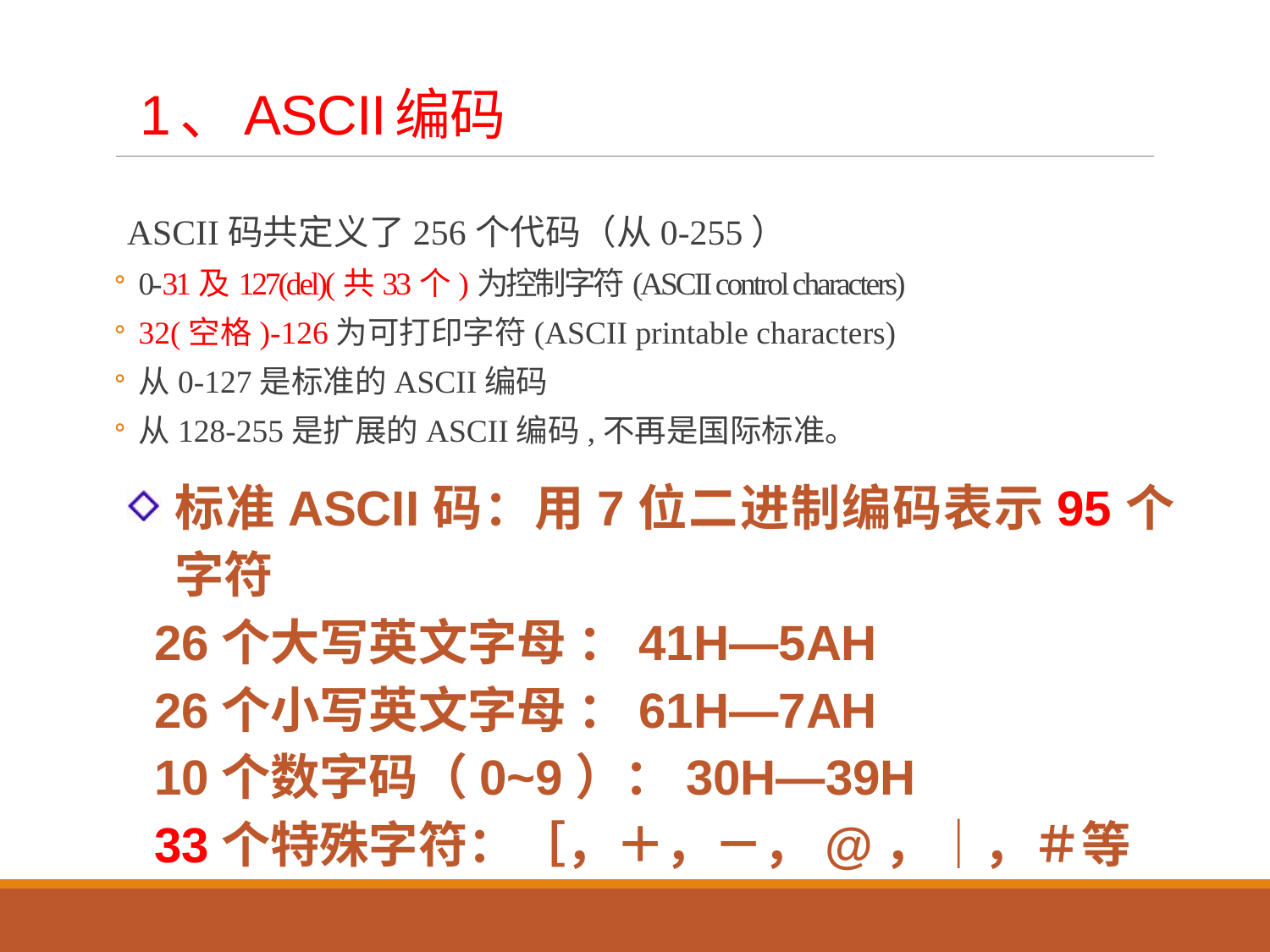

# 1、ASCII编码
ASCII码共定义了256个代码（从0-255）
0-31及127(del)(共33个)为控制字符(ASCII control characters)
32(空格)-126为可打印字符(ASCII printable characters)
从0-127是标准的ASCII编码
从128-255是扩展的ASCII编码,不再是国际标准。

标准ASCII码：用7位二进制编码表示95个字符
  26个大写英文字母 ：41H—5AH
  26个小写英文字母 ：61H—7AH
  10个数字码（0~9）：30H—39H
  33个特殊字符：［，＋，－，@，｜，＃等